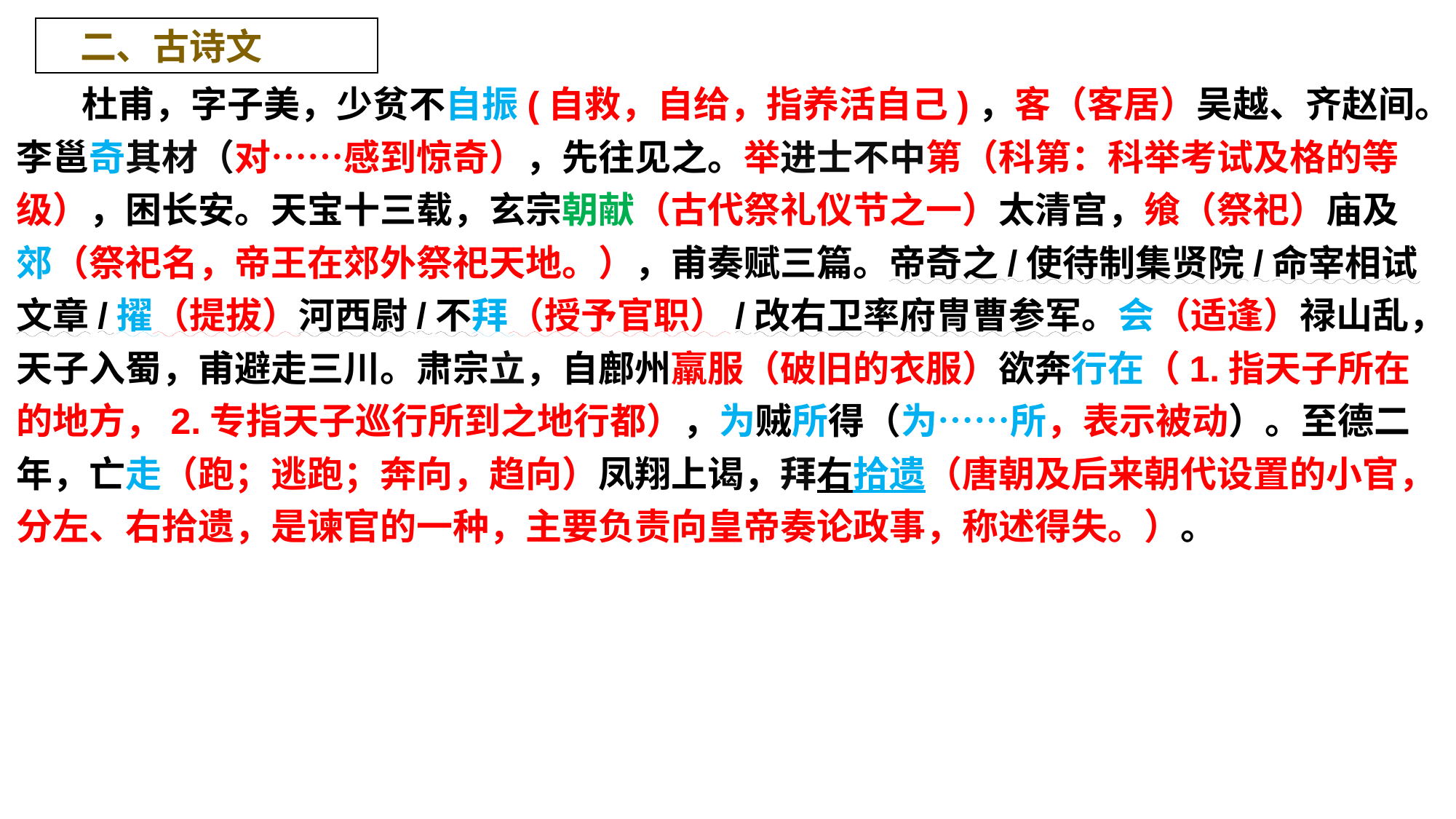

杜甫，字子美，少贫不自振(自救，自给，指养活自己)，客（客居）吴越、齐赵间。李邕奇其材（对……感到惊奇），先往见之。举进士不中第（科第：科举考试及格的等级），困长安。天宝十三载，玄宗朝献（古代祭礼仪节之一）太清宫，飨（祭祀）庙及郊（祭祀名，帝王在郊外祭祀天地。），甫奏赋三篇。帝奇之/使待制集贤院/命宰相试文章/擢（提拔）河西尉/不拜（授予官职）/改右卫率府冑曹参军。会（适逢）禄山乱，天子入蜀，甫避走三川。肃宗立，自鄜州羸服（破旧的衣服）欲奔行在（1.指天子所在的地方，2.专指天子巡行所到之地行都），为贼所得（为……所，表示被动）。至德二年，亡走（跑；逃跑；奔向，趋向）凤翔上谒，拜右拾遗（唐朝及后来朝代设置的小官，分左、右拾遗，是谏官的一种，主要负责向皇帝奏论政事，称述得失。）。

   二、古诗文